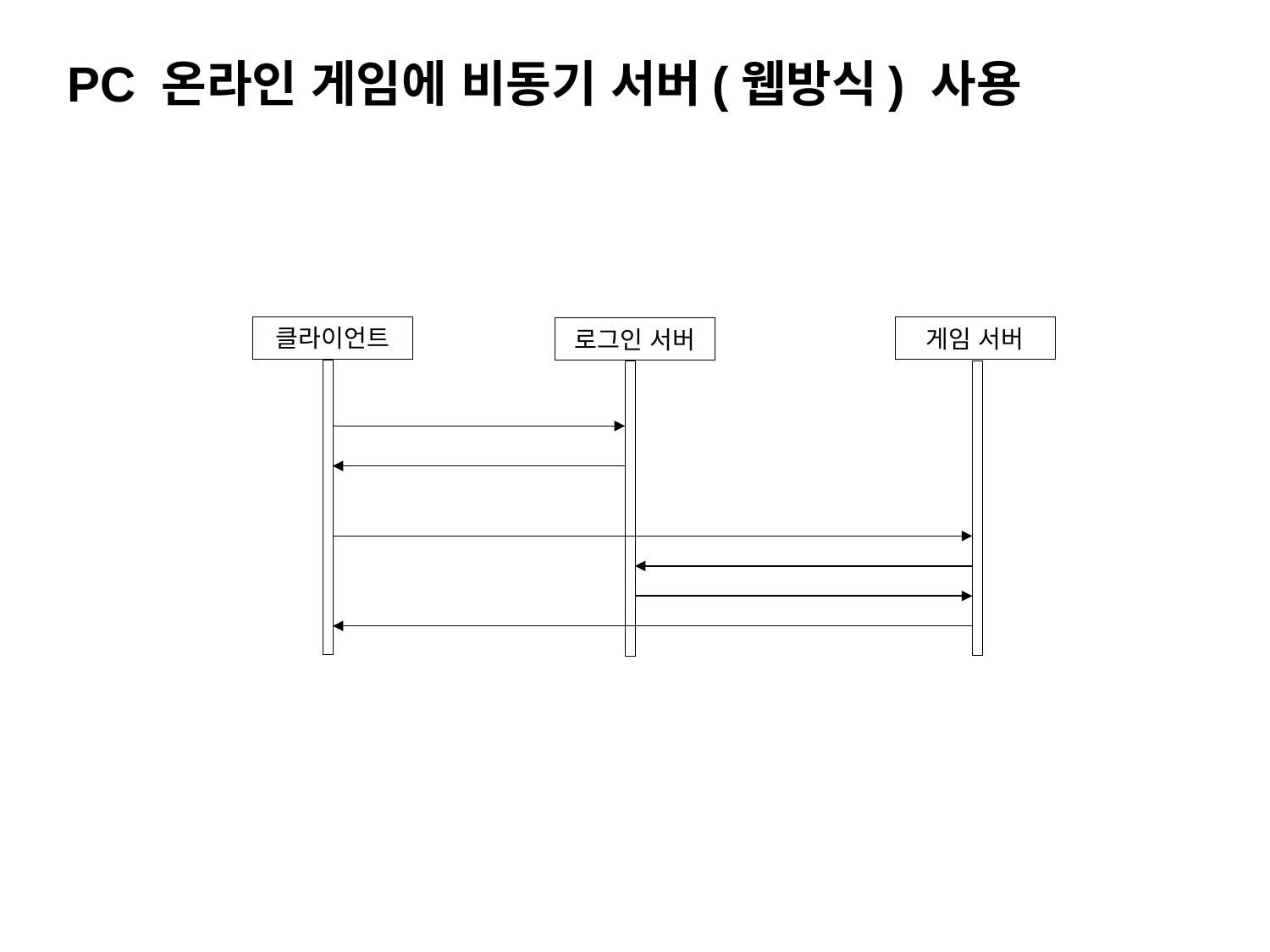

PC 온라인 게임에 비동기 서버(웹방식) 사용
클라이언트
게임 서버
로그인 서버